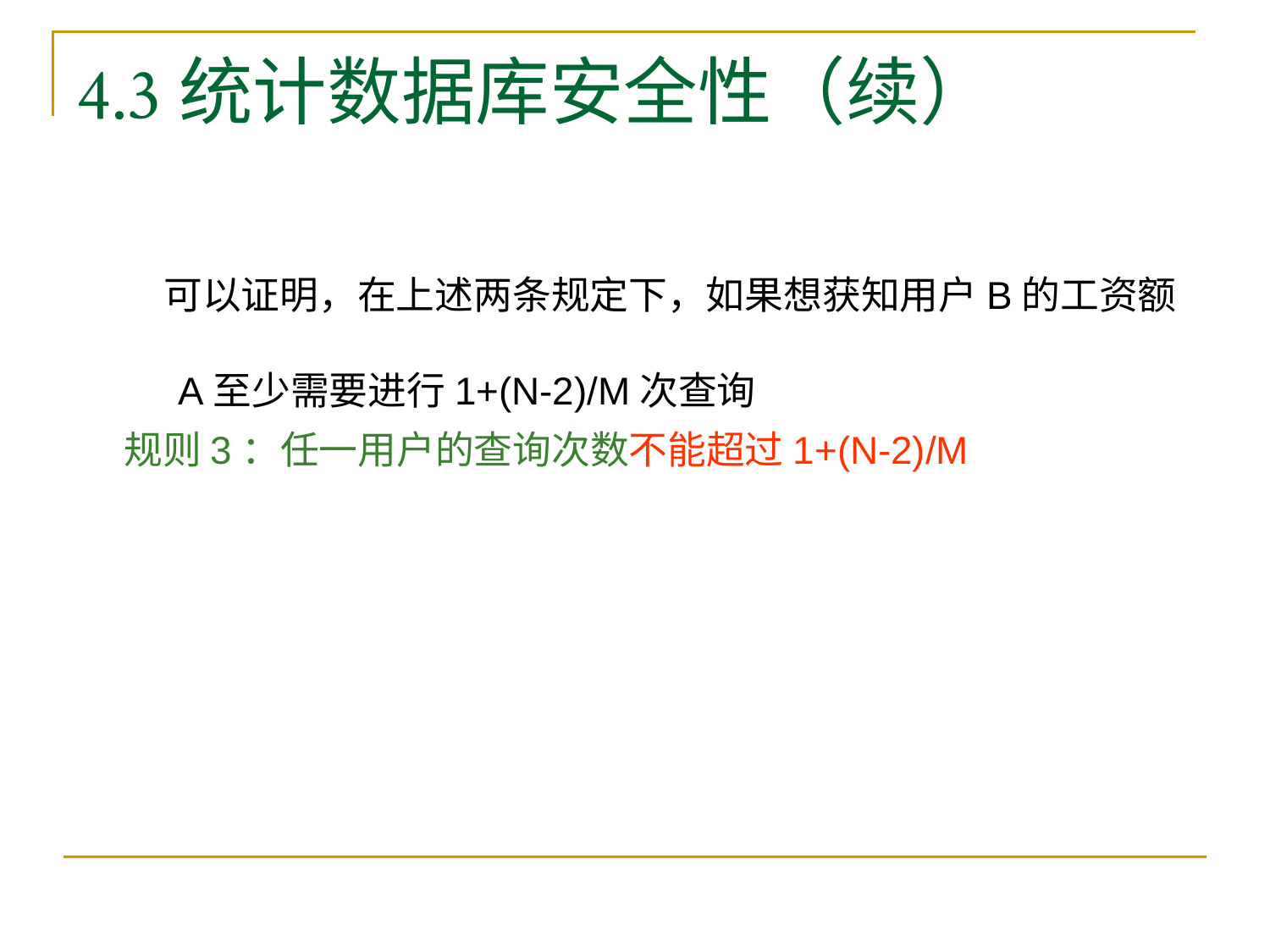

# 4.3统计数据库安全性（续）
    可以证明，在上述两条规定下，如果想获知用户B的工资额
     A至少需要进行1+(N-2)/M次查询
规则3：任一用户的查询次数不能超过1+(N-2)/M